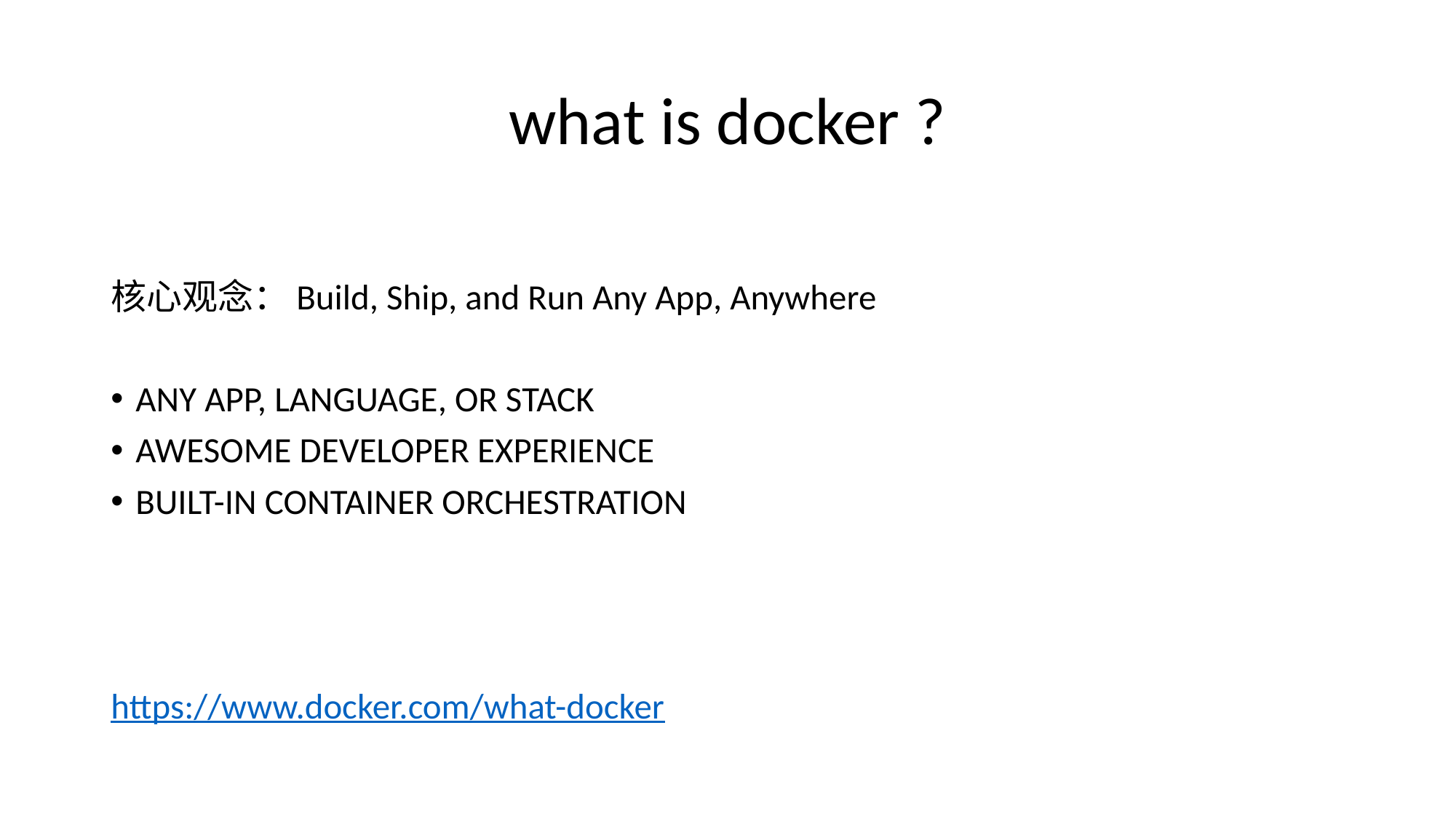

# what is docker ?

核心观念：Build, Ship, and Run Any App, Anywhere

ANY APP, LANGUAGE, OR STACK
AWESOME DEVELOPER EXPERIENCE
BUILT-IN CONTAINER ORCHESTRATION

https://www.docker.com/what-docker